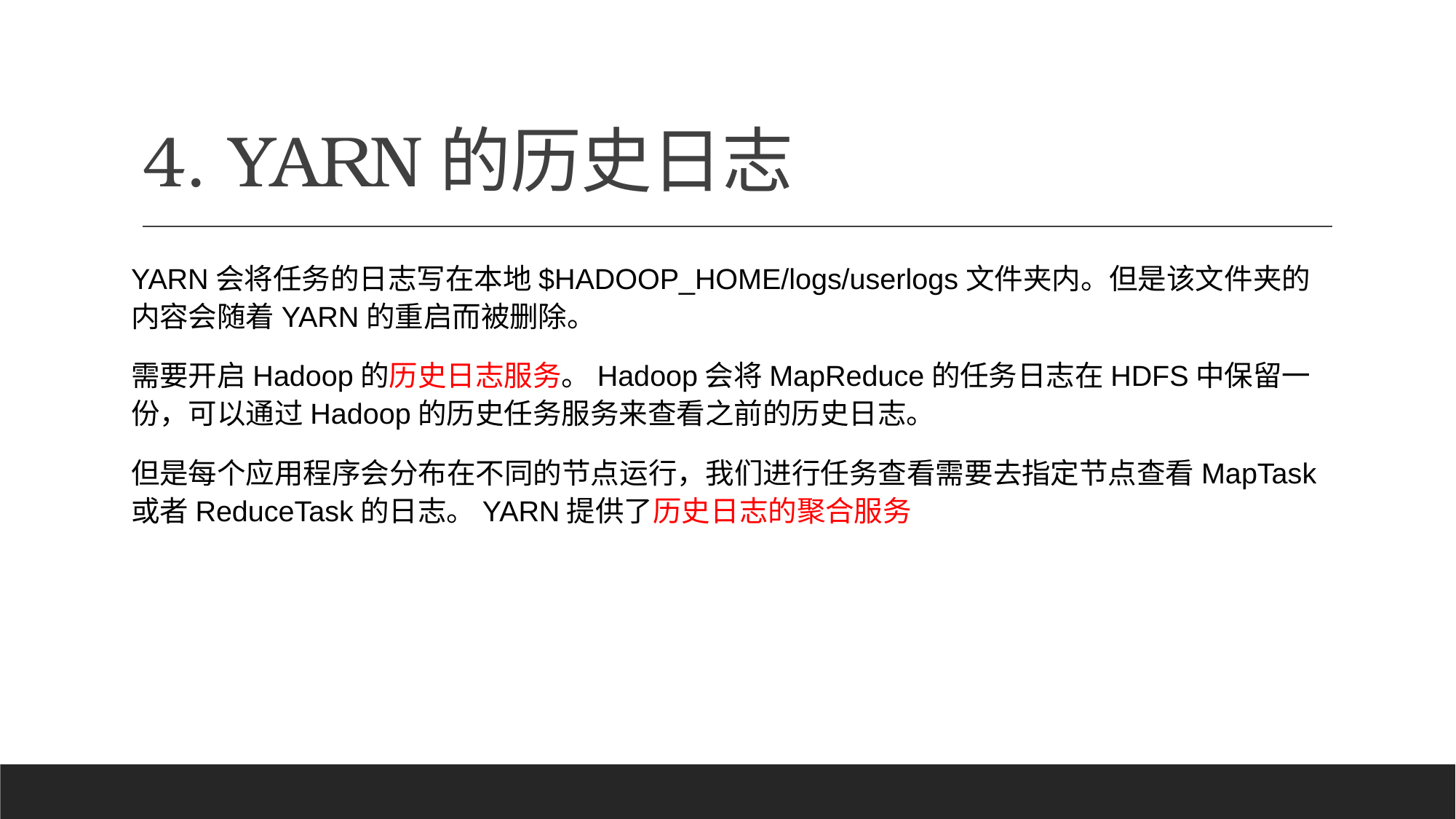

# 4. YARN的历史日志
YARN会将任务的日志写在本地$HADOOP_HOME/logs/userlogs文件夹内。但是该文件夹的内容会随着YARN的重启而被删除。
需要开启Hadoop的历史日志服务。Hadoop会将MapReduce的任务日志在HDFS中保留一份，可以通过Hadoop的历史任务服务来查看之前的历史日志。
但是每个应用程序会分布在不同的节点运行，我们进行任务查看需要去指定节点查看MapTask或者ReduceTask的日志。YARN提供了历史日志的聚合服务